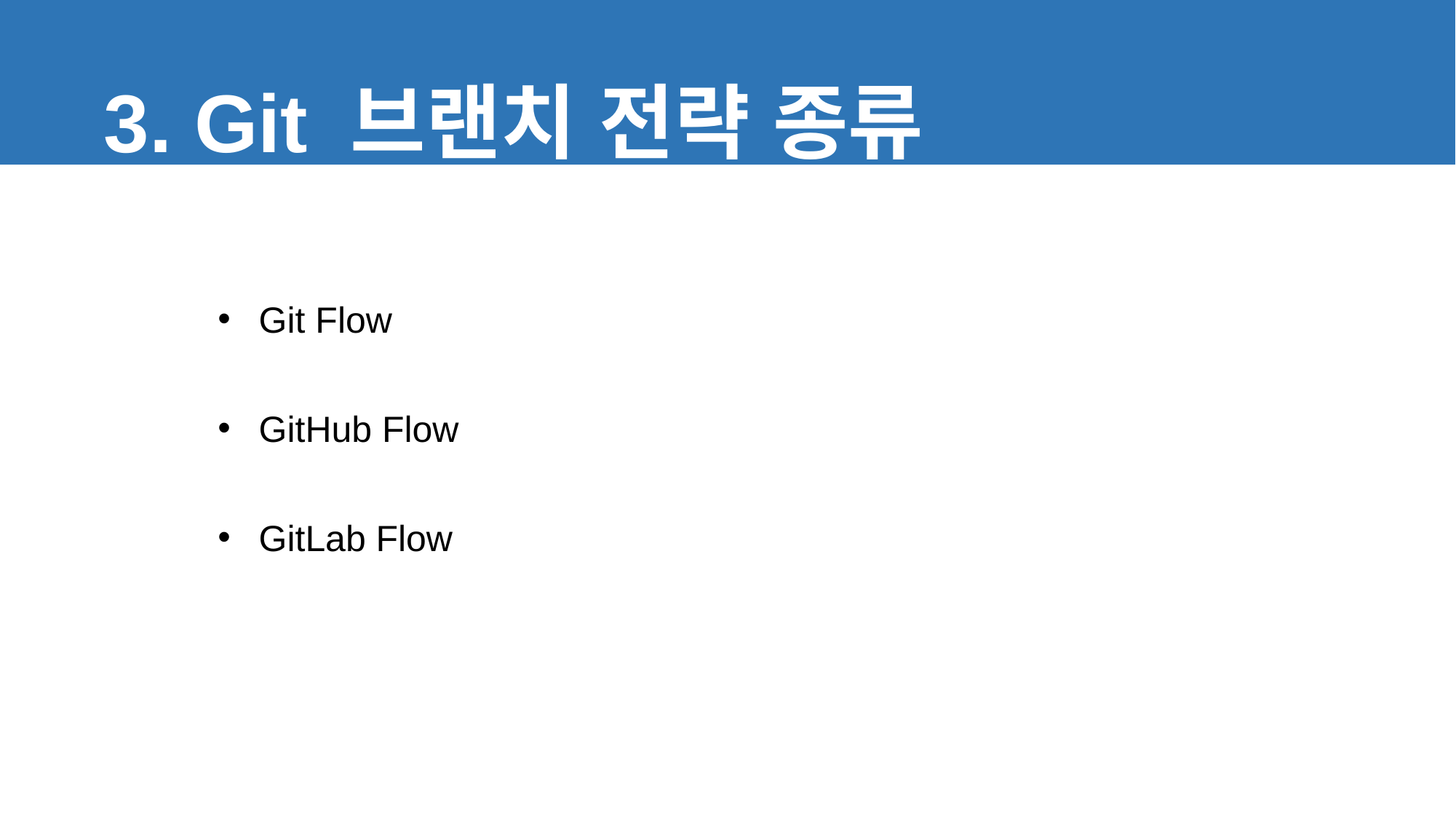

3. Git 브랜치 전략 종류
Git Flow
GitHub Flow
GitLab Flow